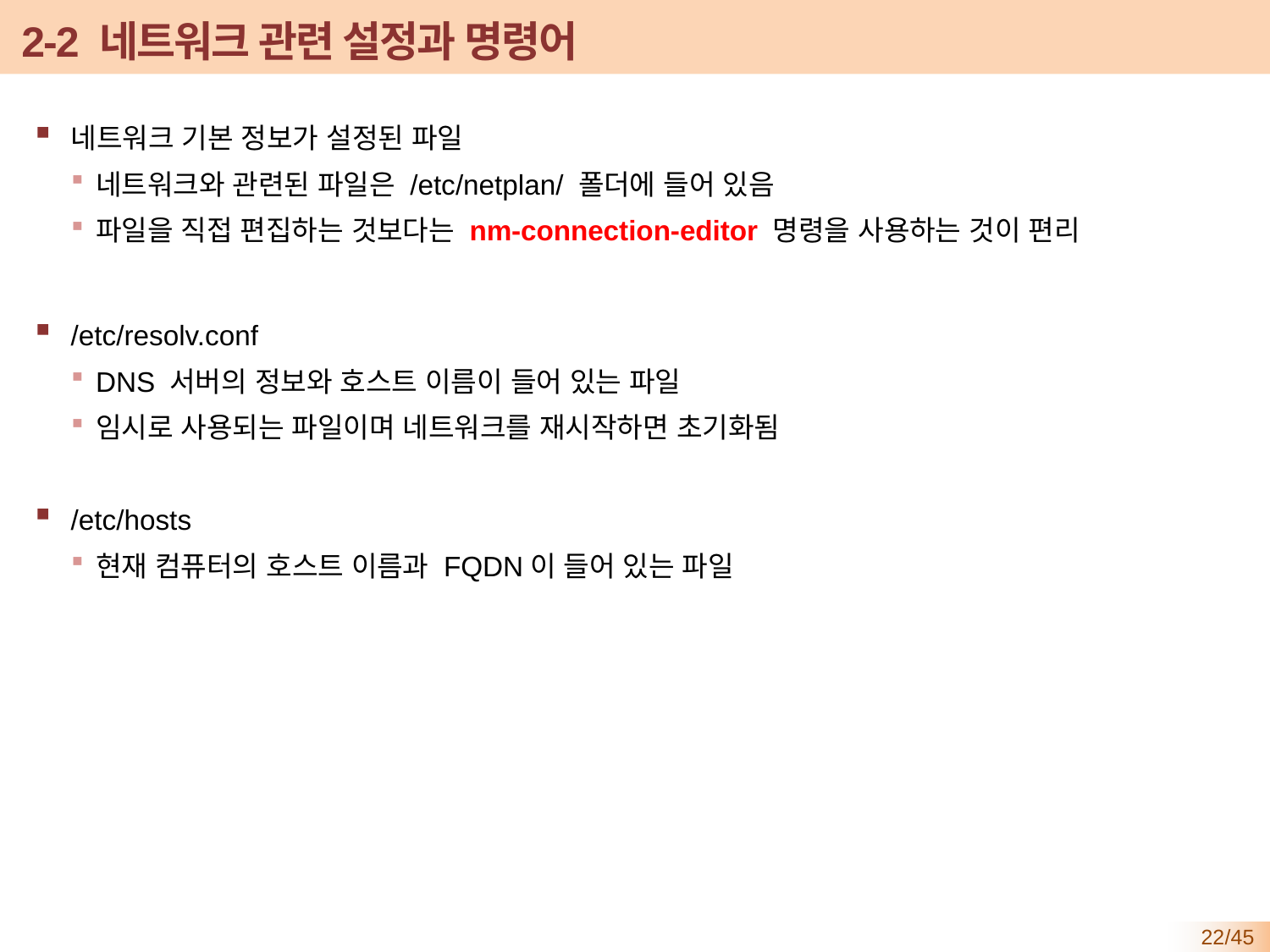

# 2-2 네트워크 관련 설정과 명령어
네트워크 기본 정보가 설정된 파일
네트워크와 관련된 파일은 /etc/netplan/ 폴더에 들어 있음
파일을 직접 편집하는 것보다는 nm-connection-editor 명령을 사용하는 것이 편리

/etc/resolv.conf
DNS 서버의 정보와 호스트 이름이 들어 있는 파일
임시로 사용되는 파일이며 네트워크를 재시작하면 초기화됨

/etc/hosts
현재 컴퓨터의 호스트 이름과 FQDN이 들어 있는 파일